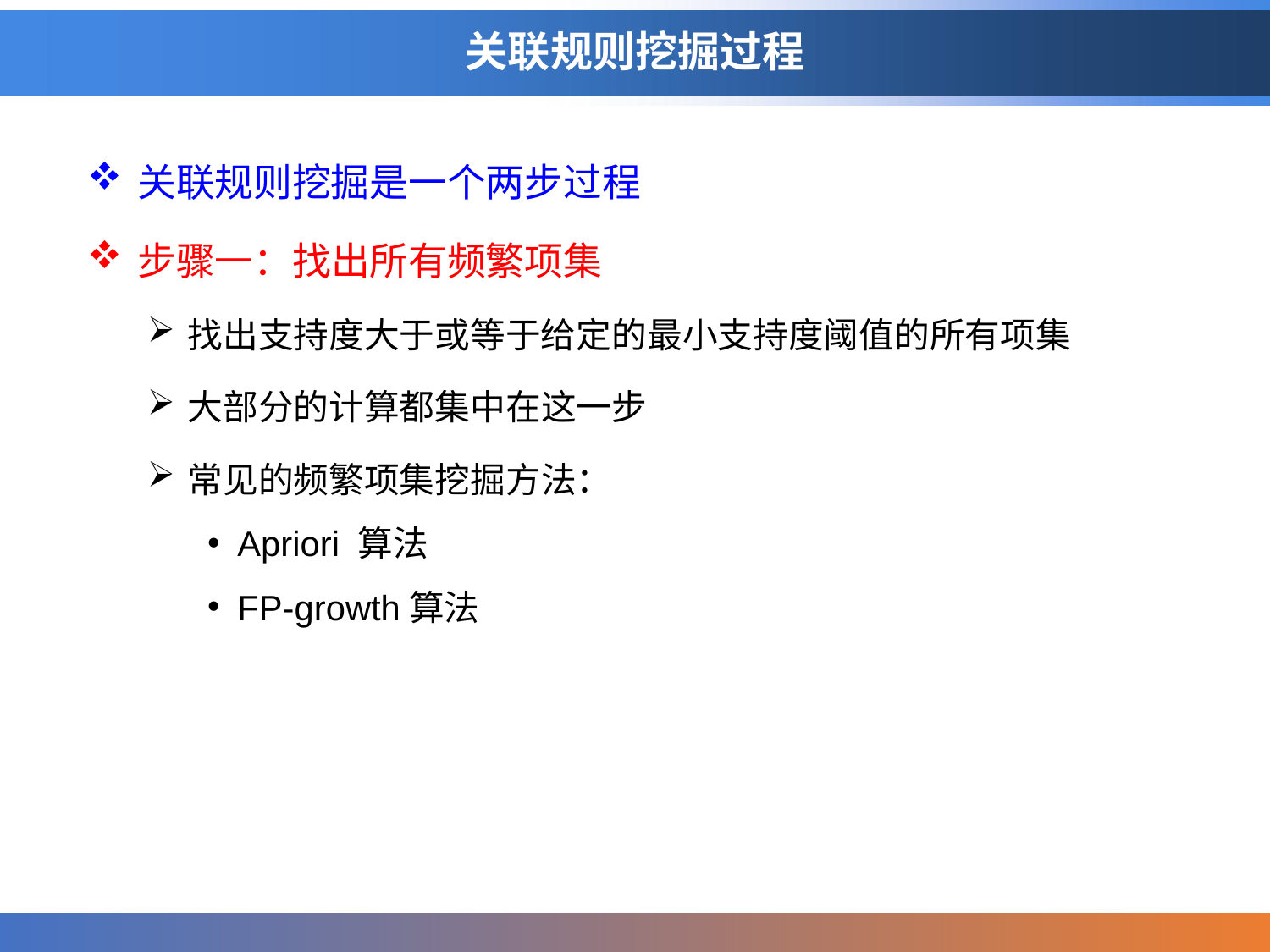

# 关联规则挖掘过程
关联规则挖掘是一个两步过程
步骤一：找出所有频繁项集
找出支持度大于或等于给定的最小支持度阈值的所有项集
大部分的计算都集中在这一步
常见的频繁项集挖掘方法：
Apriori 算法
FP-growth算法